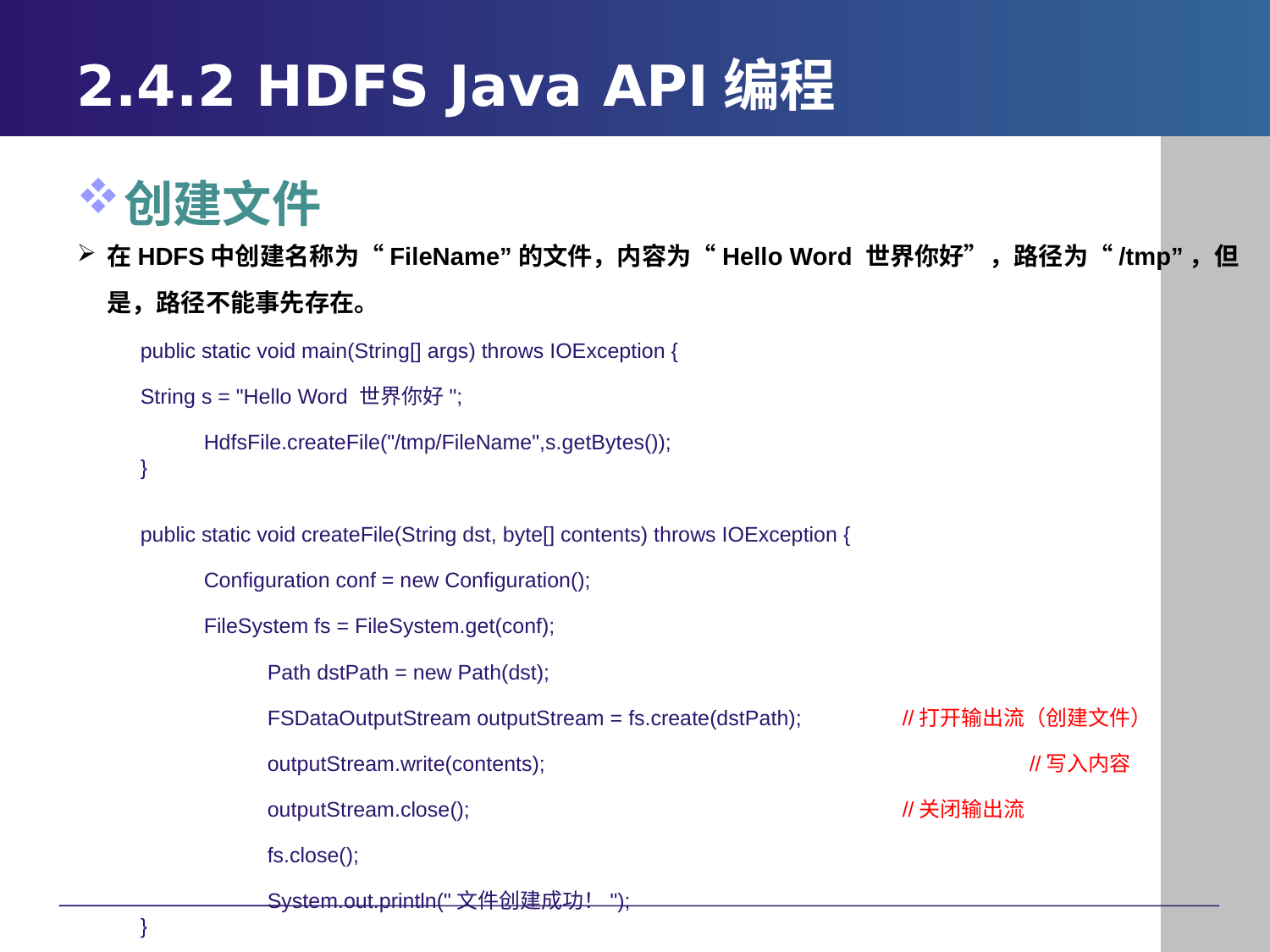

# 2.4.2 HDFS Java API编程
创建文件

在HDFS中创建名称为“FileName”的文件，内容为“Hello Word 世界你好”，路径为“/tmp”，但是，路径不能事先存在。
public static void main(String[] args) throws IOException {
String s = "Hello Word 世界你好";
HdfsFile.createFile("/tmp/FileName",s.getBytes());
}

public static void createFile(String dst, byte[] contents) throws IOException {
Configuration conf = new Configuration();
FileSystem fs = FileSystem.get(conf);
	Path dstPath = new Path(dst);
	FSDataOutputStream outputStream = fs.create(dstPath);   	//打开输出流（创建文件）
	outputStream.write(contents);				//写入内容
	outputStream.close();				//关闭输出流
	fs.close();
	System.out.println("文件创建成功！");
}